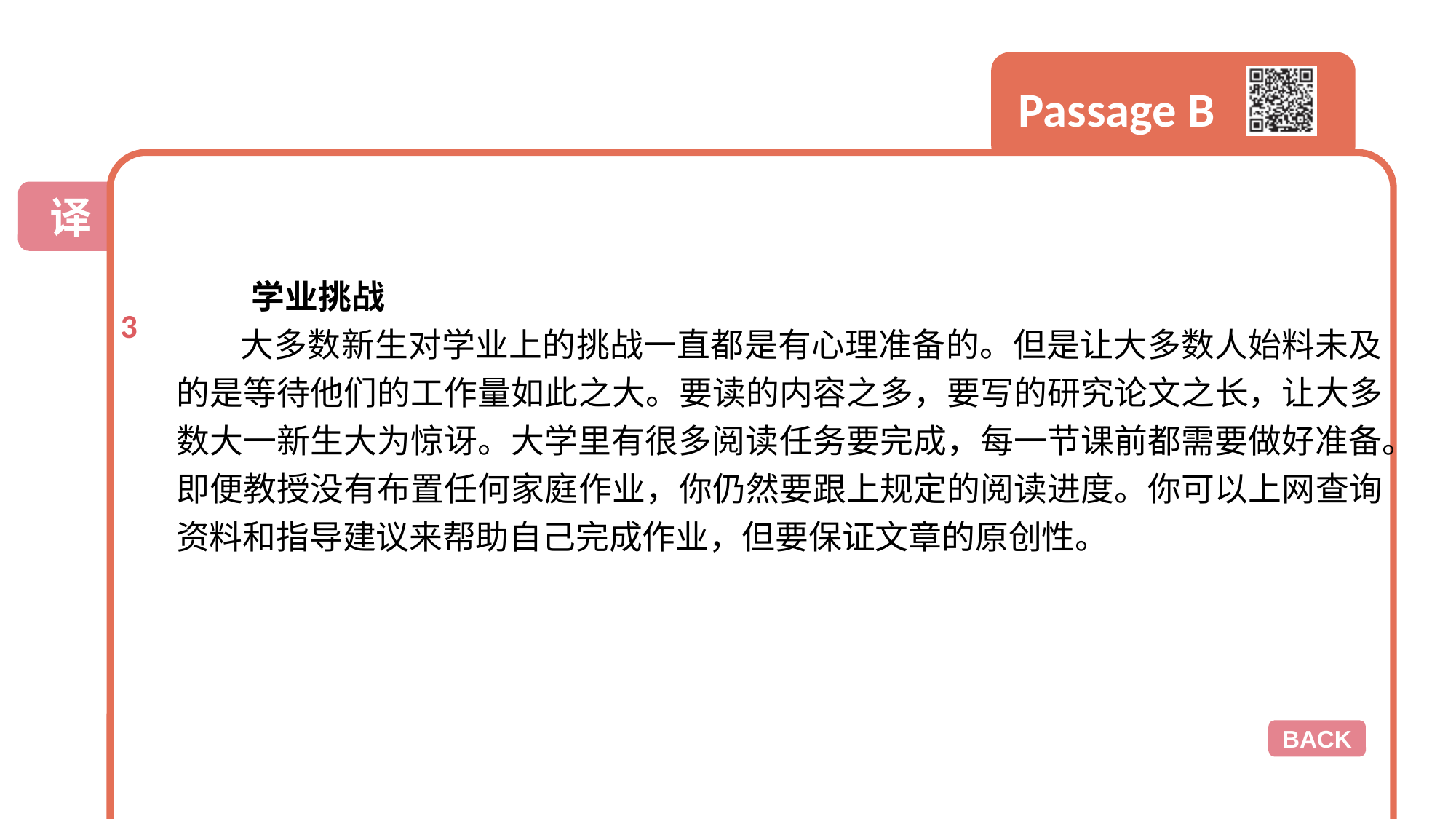

学业挑战
大多数新生对学业上的挑战一直都是有心理准备的。但是让大多数人始料未及的是等待他们的工作量如此之大。要读的内容之多，要写的研究论文之长，让大多数大一新生大为惊讶。大学里有很多阅读任务要完成，每一节课前都需要做好准备。即便教授没有布置任何家庭作业，你仍然要跟上规定的阅读进度。你可以上网查询资料和指导建议来帮助自己完成作业，但要保证文章的原创性。

3

BACK